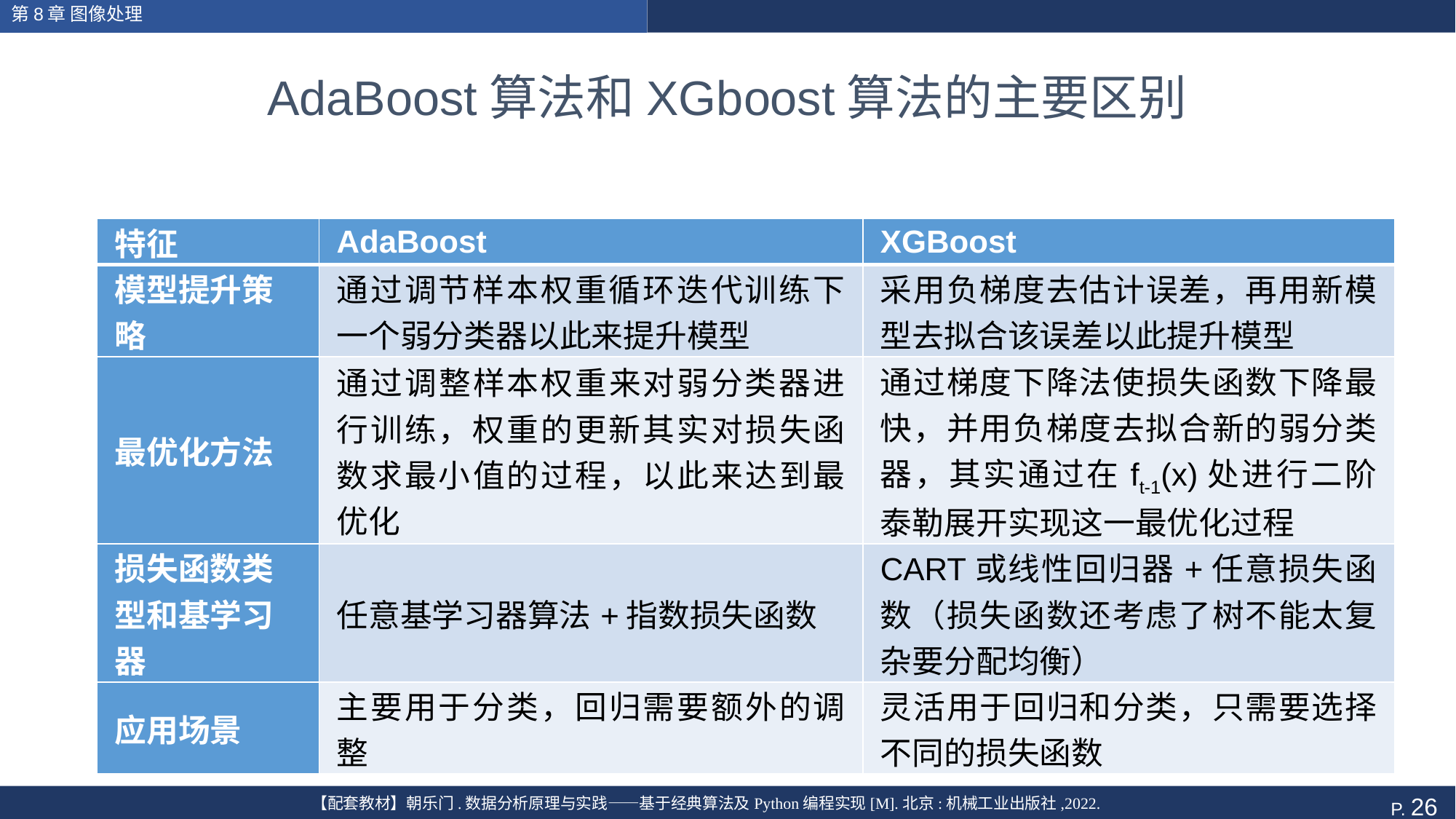

第8章 图像处理

# AdaBoost算法和XGboost算法的主要区别
| 特征 | AdaBoost | XGBoost |
| --- | --- | --- |
| 模型提升策略 | 通过调节样本权重循环迭代训练下一个弱分类器以此来提升模型 | 采用负梯度去估计误差，再用新模型去拟合该误差以此提升模型 |
| 最优化方法 | 通过调整样本权重来对弱分类器进行训练，权重的更新其实对损失函数求最小值的过程，以此来达到最优化 | 通过梯度下降法使损失函数下降最快，并用负梯度去拟合新的弱分类器，其实通过在ft-1(x)处进行二阶泰勒展开实现这一最优化过程 |
| 损失函数类型和基学习器 | 任意基学习器算法+指数损失函数 | CART或线性回归器+任意损失函数（损失函数还考虑了树不能太复杂要分配均衡） |
| 应用场景 | 主要用于分类，回归需要额外的调整 | 灵活用于回归和分类，只需要选择不同的损失函数 |